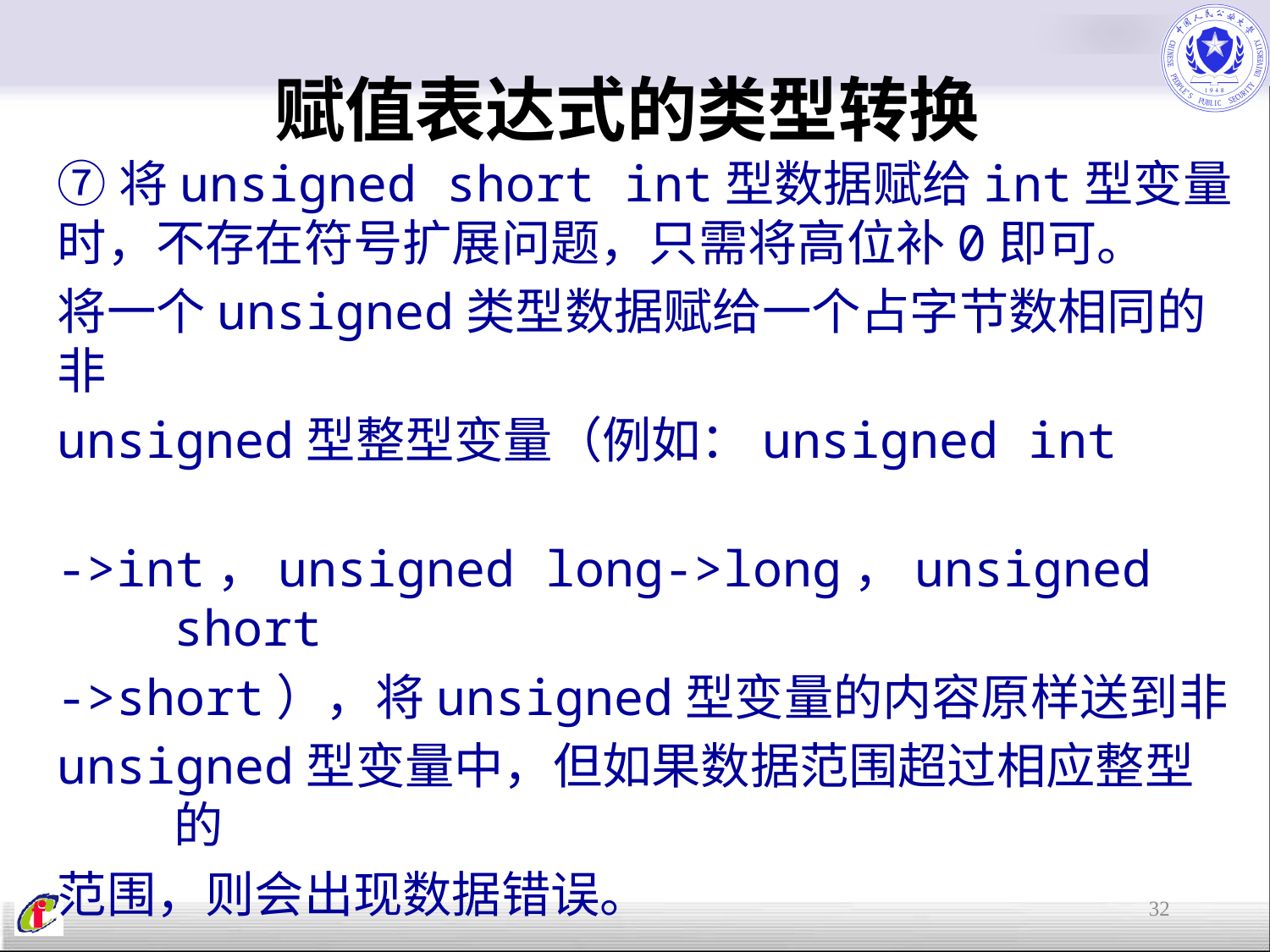

# 赋值表达式的类型转换
⑦将unsigned short int型数据赋给int型变量时，不存在符号扩展问题，只需将高位补0即可。
将一个unsigned类型数据赋给一个占字节数相同的非
unsigned型整型变量（例如：unsigned int
->int，unsigned long->long，unsigned short
->short），将unsigned型变量的内容原样送到非
unsigned型变量中，但如果数据范围超过相应整型的
范围，则会出现数据错误。

32